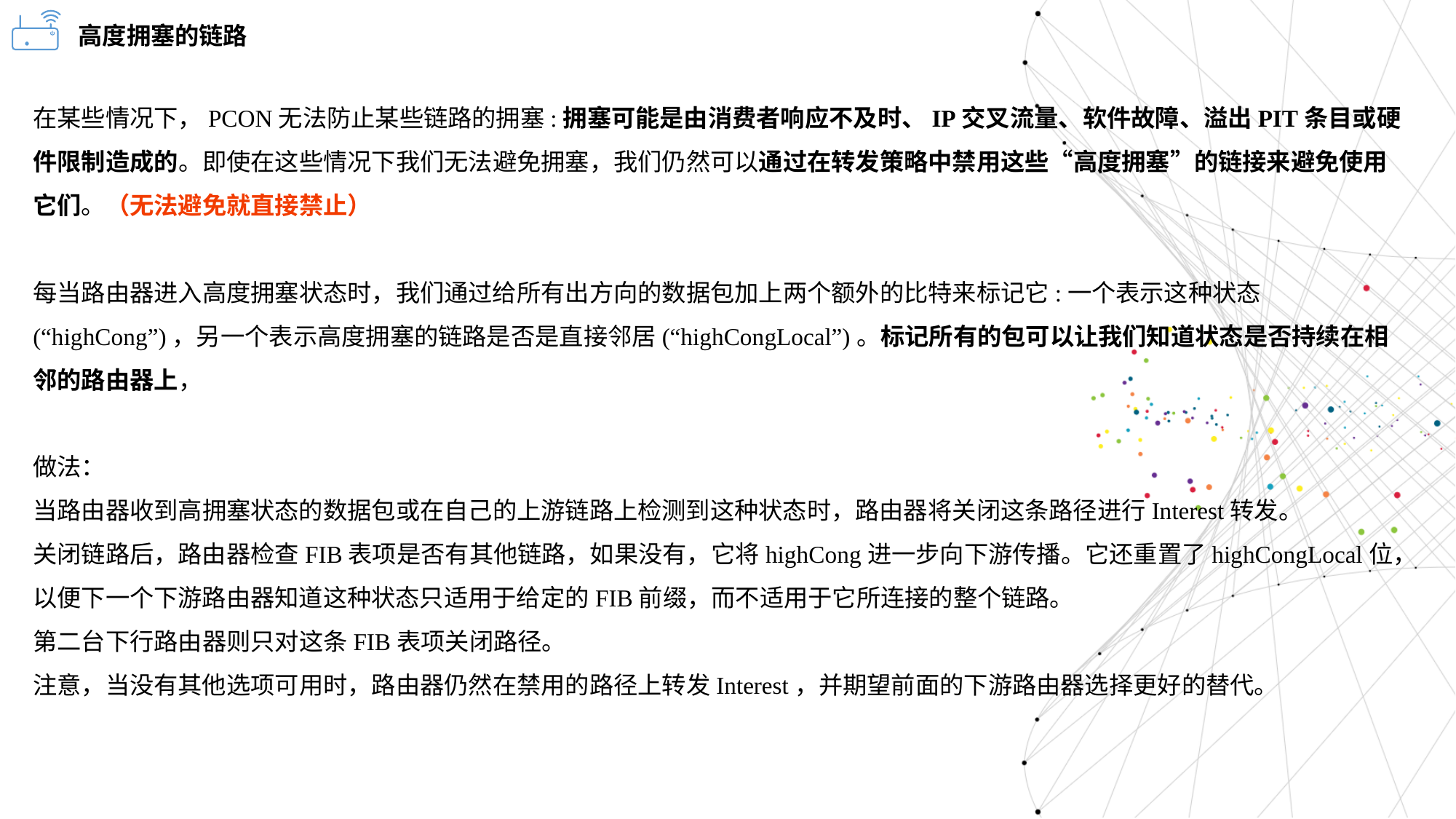

高度拥塞的链路
在某些情况下，PCON无法防止某些链路的拥塞:拥塞可能是由消费者响应不及时、IP交叉流量、软件故障、溢出PIT条目或硬件限制造成的。即使在这些情况下我们无法避免拥塞，我们仍然可以通过在转发策略中禁用这些“高度拥塞”的链接来避免使用它们。（无法避免就直接禁止）

每当路由器进入高度拥塞状态时，我们通过给所有出方向的数据包加上两个额外的比特来标记它:一个表示这种状态(“highCong”)，另一个表示高度拥塞的链路是否是直接邻居(“highCongLocal”)。标记所有的包可以让我们知道状态是否持续在相邻的路由器上，

做法：
当路由器收到高拥塞状态的数据包或在自己的上游链路上检测到这种状态时，路由器将关闭这条路径进行Interest转发。
关闭链路后，路由器检查FIB表项是否有其他链路，如果没有，它将highCong进一步向下游传播。它还重置了highCongLocal位，以便下一个下游路由器知道这种状态只适用于给定的FIB前缀，而不适用于它所连接的整个链路。
第二台下行路由器则只对这条FIB表项关闭路径。
注意，当没有其他选项可用时，路由器仍然在禁用的路径上转发Interest，并期望前面的下游路由器选择更好的替代。